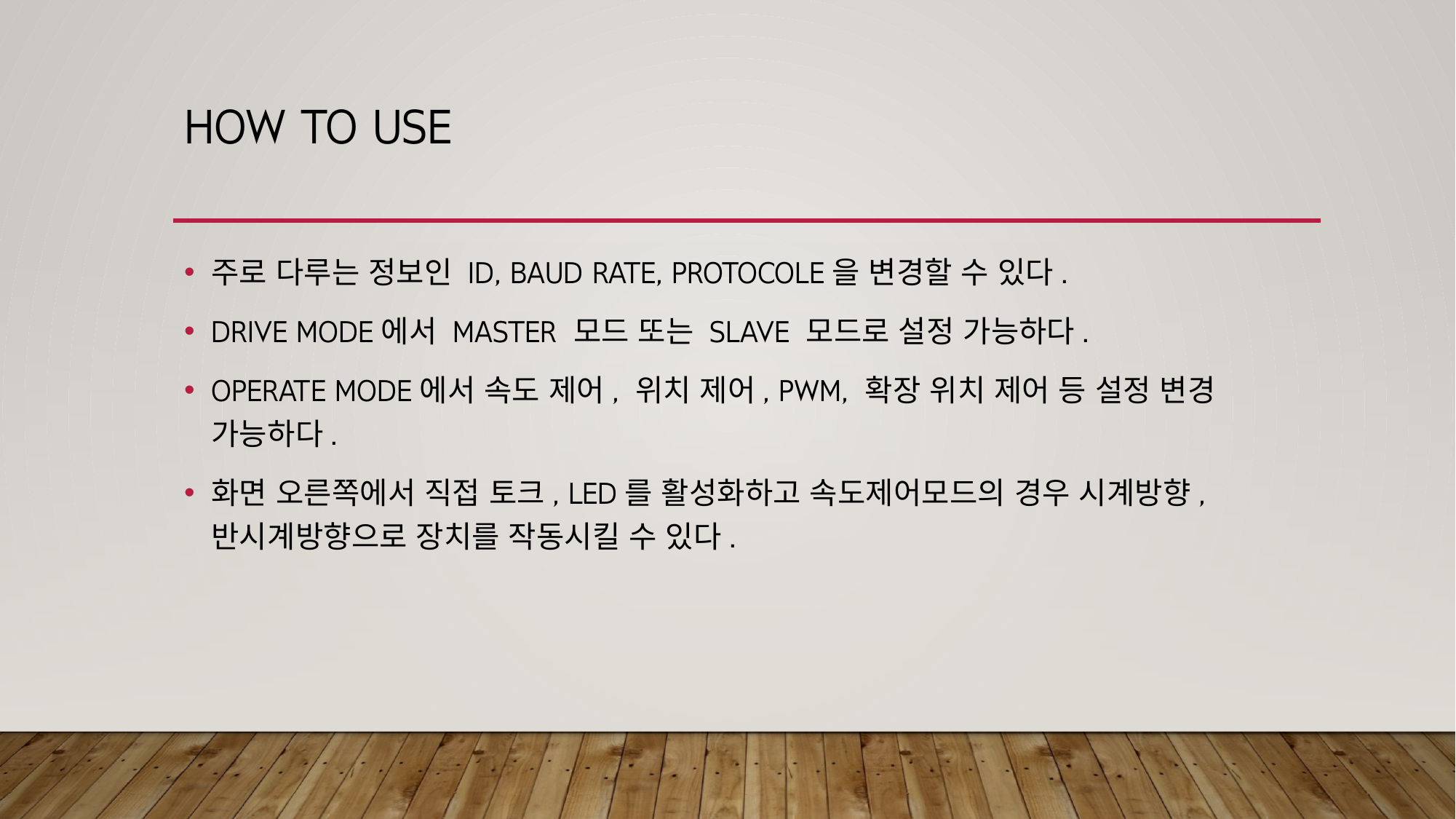

# How to use
주로 다루는 정보인 ID, BAUD RATE, PROTOCOLE을 변경할 수 있다.
DRIVE MODE에서 MASTER 모드 또는 SLAVE 모드로 설정 가능하다.
OPERATE MODE에서 속도 제어, 위치 제어, PWM, 확장 위치 제어 등 설정 변경 가능하다.
화면 오른쪽에서 직접 토크, LED를 활성화하고 속도제어모드의 경우 시계방향, 반시계방향으로 장치를 작동시킬 수 있다.